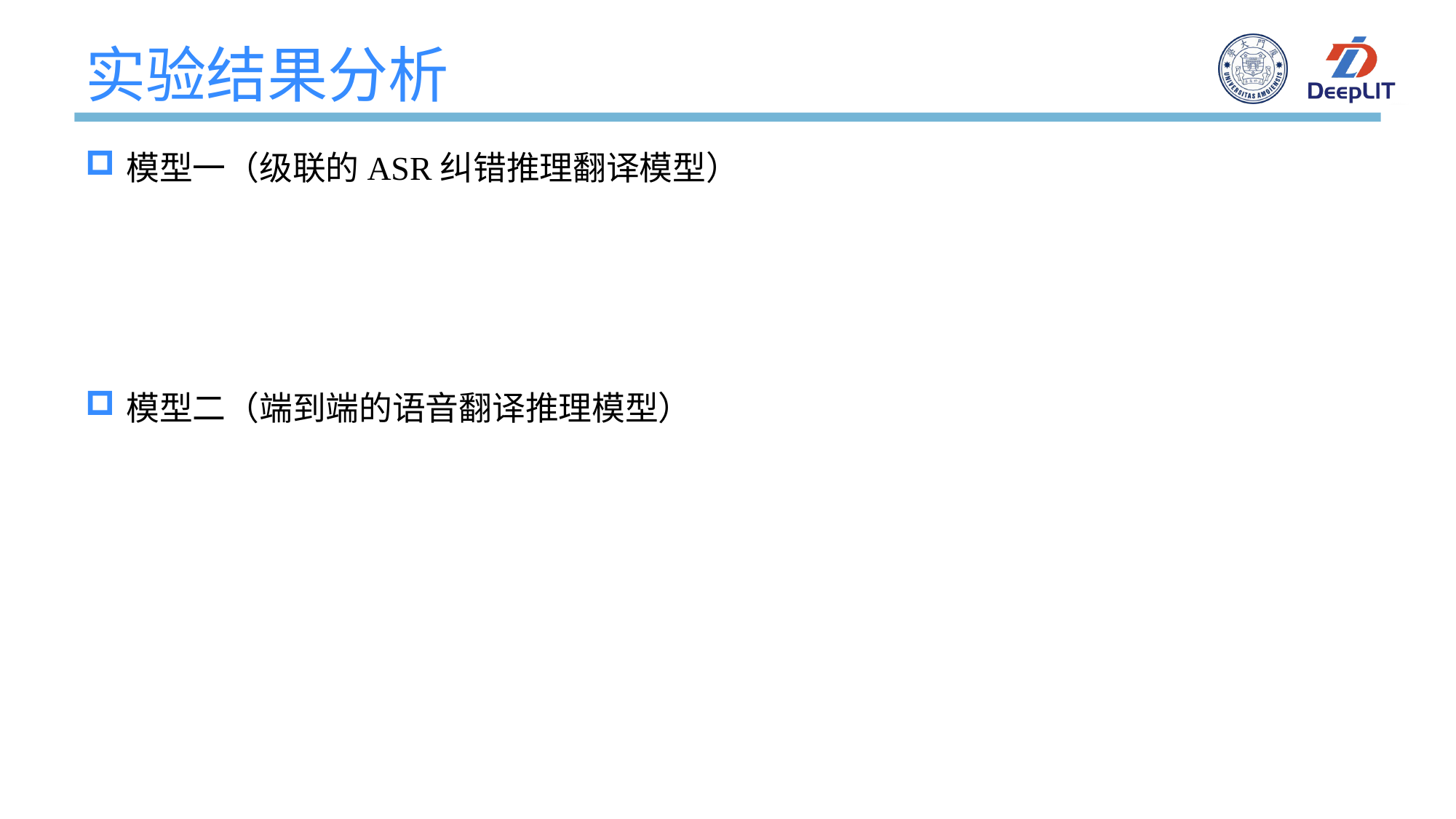

# 实验结果分析
模型一（级联的ASR纠错推理翻译模型）

模型二（端到端的语音翻译推理模型）